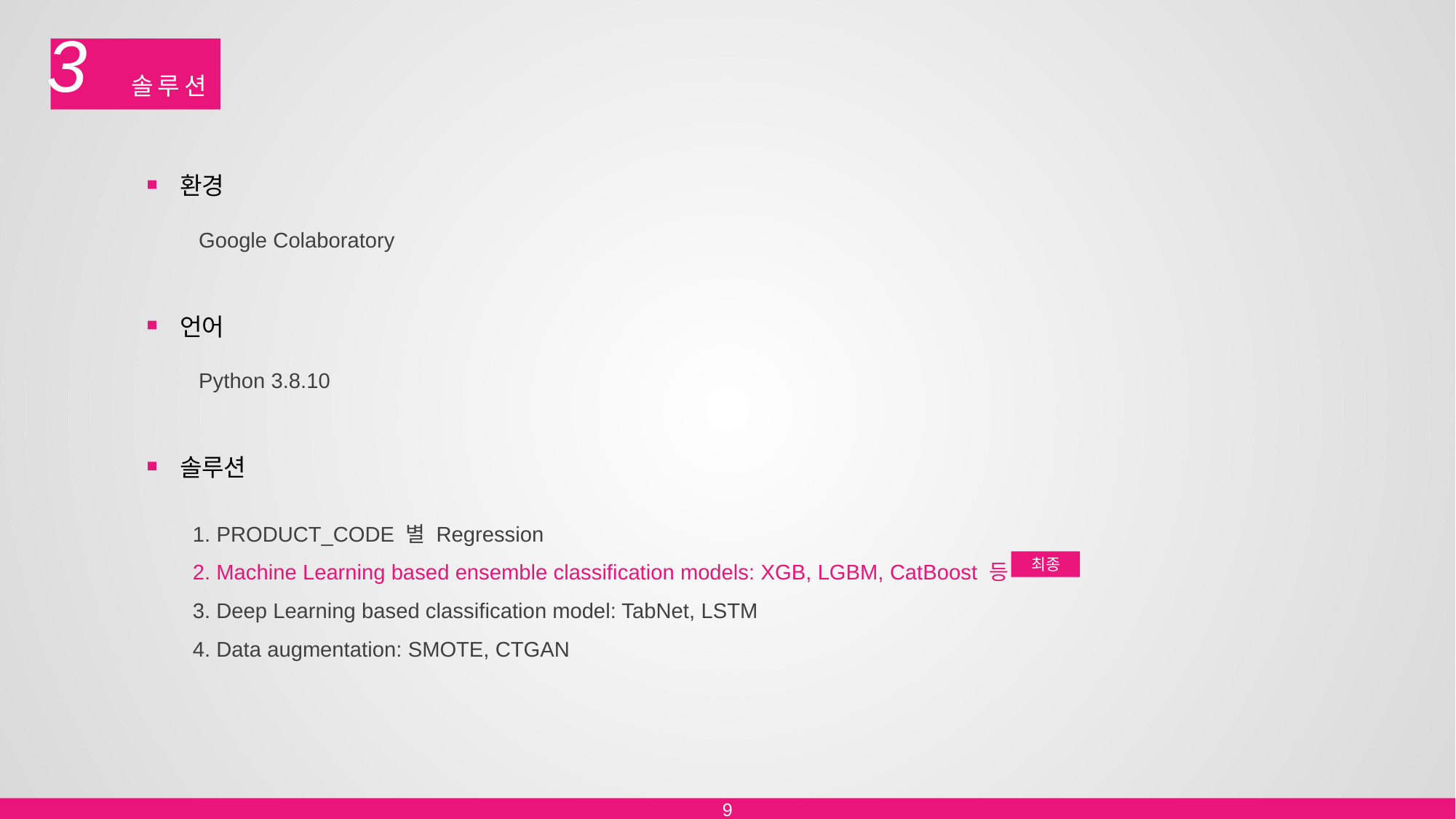

3

# 솔루션
환경

 Google Colaboratory
언어

 Python 3.8.10
솔루션

1. PRODUCT_CODE 별 Regression
2. Machine Learning based ensemble classification models: XGB, LGBM, CatBoost 등
3. Deep Learning based classification model: TabNet, LSTM
4. Data augmentation: SMOTE, CTGAN
최종
9